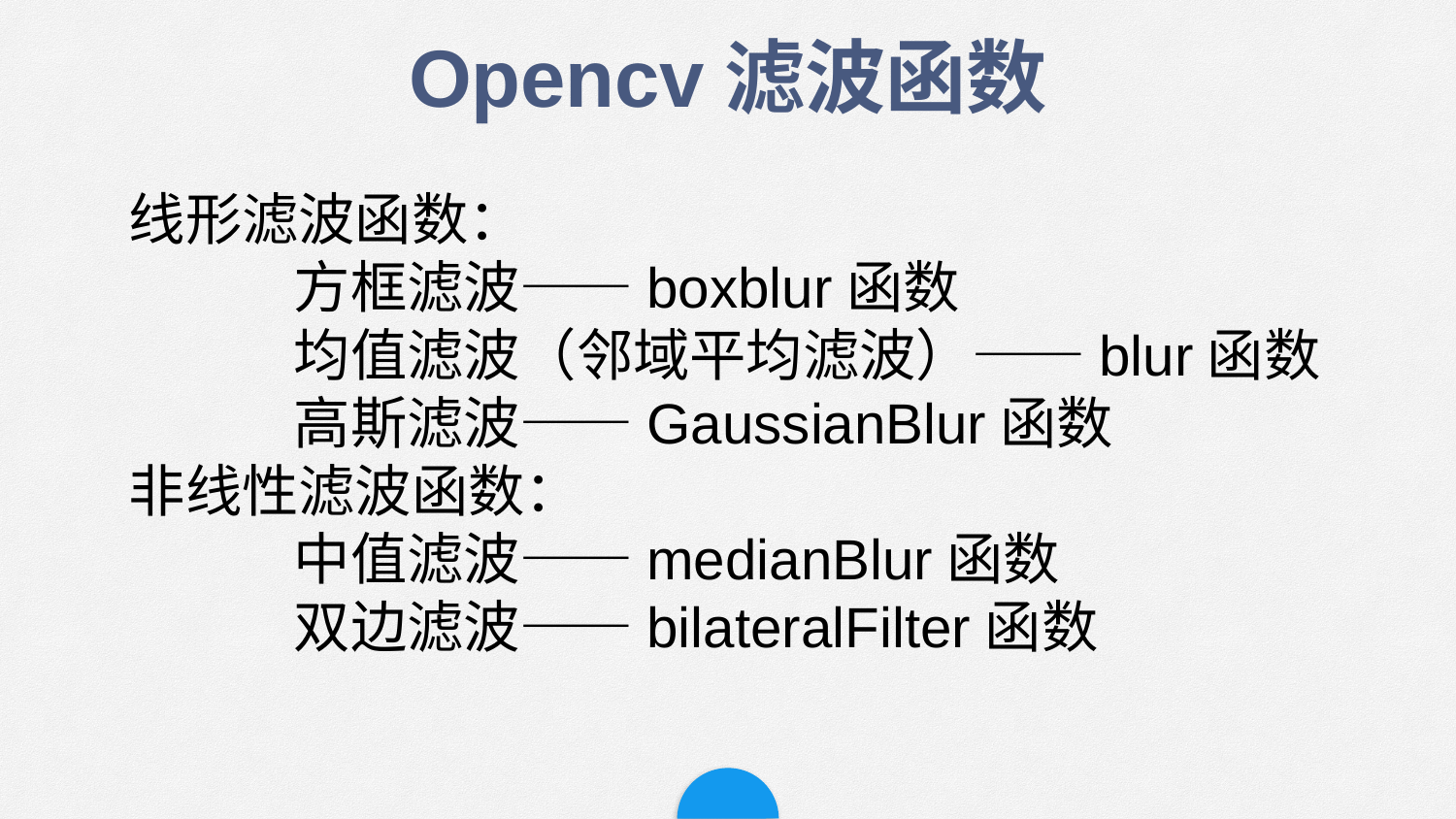

Opencv滤波函数
线形滤波函数：
            方框滤波——boxblur函数
            均值滤波（邻域平均滤波）——blur函数
            高斯滤波——GaussianBlur函数
非线性滤波函数：
            中值滤波——medianBlur函数
            双边滤波——bilateralFilter函数

6